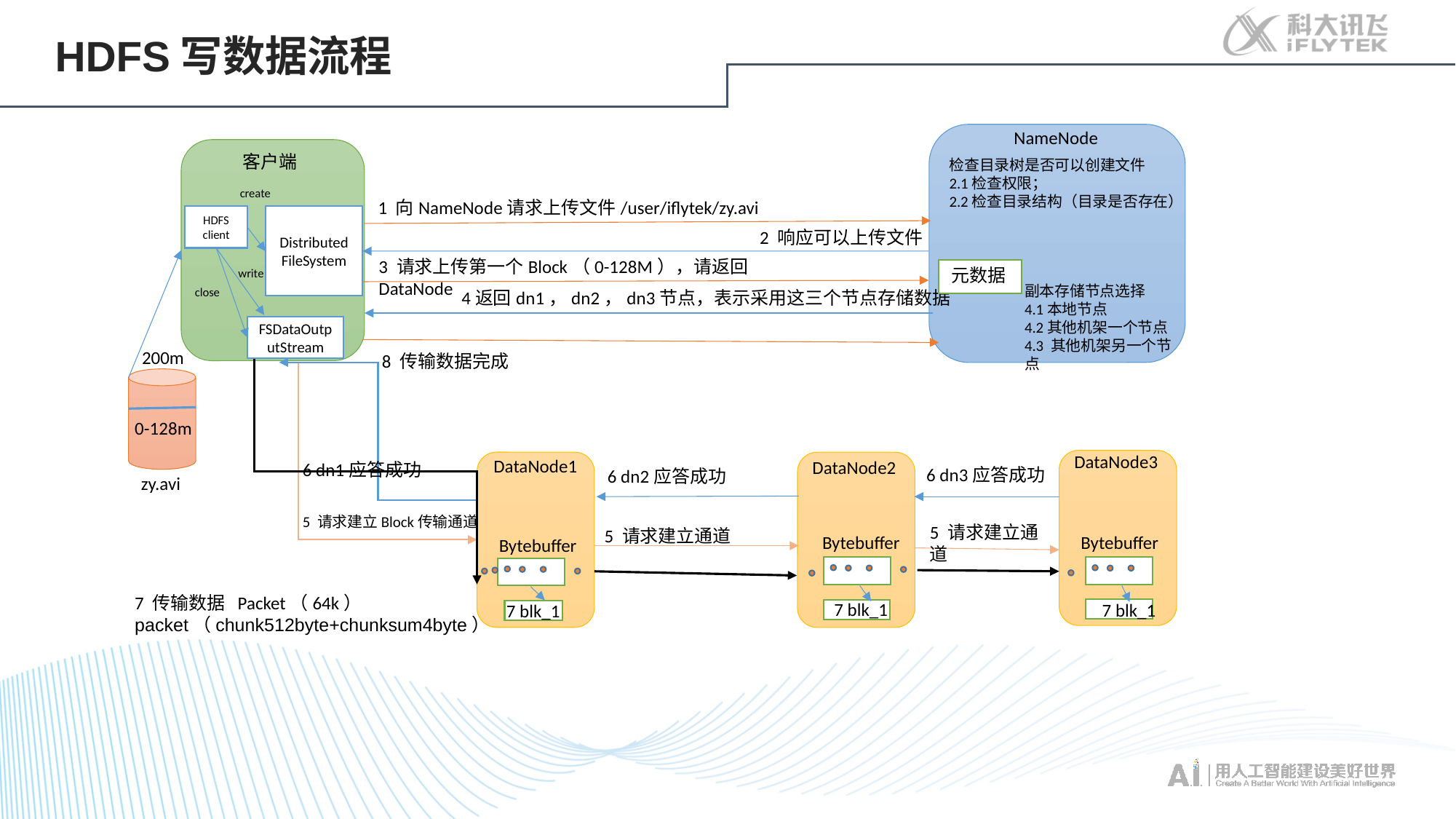

# HDFS写数据流程

NameNode

客户端
检查目录树是否可以创建文件
2.1检查权限；
2.2检查目录结构（目录是否存在）
create
1 向NameNode请求上传文件/user/iflytek/zy.avi
HDFS
client
Distributed FileSystem
2 响应可以上传文件
3 请求上传第一个Block（0-128M），请返回DataNode

元数据
write
副本存储节点选择
4.1本地节点
4.2其他机架一个节点
4.3 其他机架另一个节点
close
4返回dn1，dn2，dn3节点，表示采用这三个节点存储数据
FSDataOutputStream
200m
8 传输数据完成

0-128m

DataNode3

DataNode1
DataNode2
6 dn1应答成功
6 dn3应答成功
6 dn2应答成功
zy.avi
5 请求建立Block传输通道
5 请求建立通道

5 请求建立通道

Bytebuffer
Bytebuffer
Bytebuffer

7 传输数据  Packet（64k）
packet（chunk512byte+chunksum4byte）
7 blk_1
7 blk_1
7 blk_1